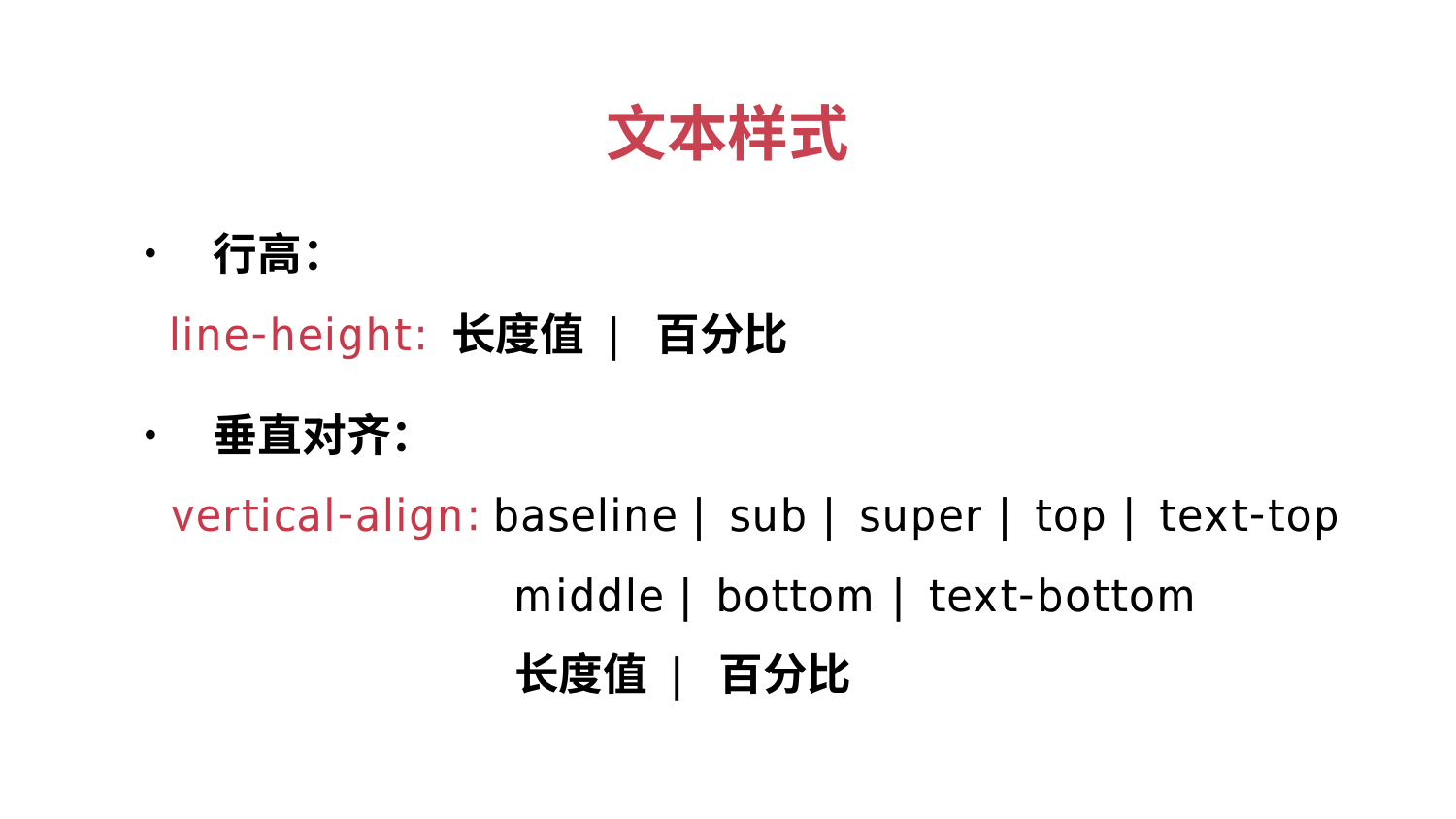

文本样式
•   行高：
line-height: 长度值 | 百分比
•   垂直对齐：
vertical-align: baseline | sub | super | top | text-top
middle | bottom | text-bottom

长度值 | 百分比